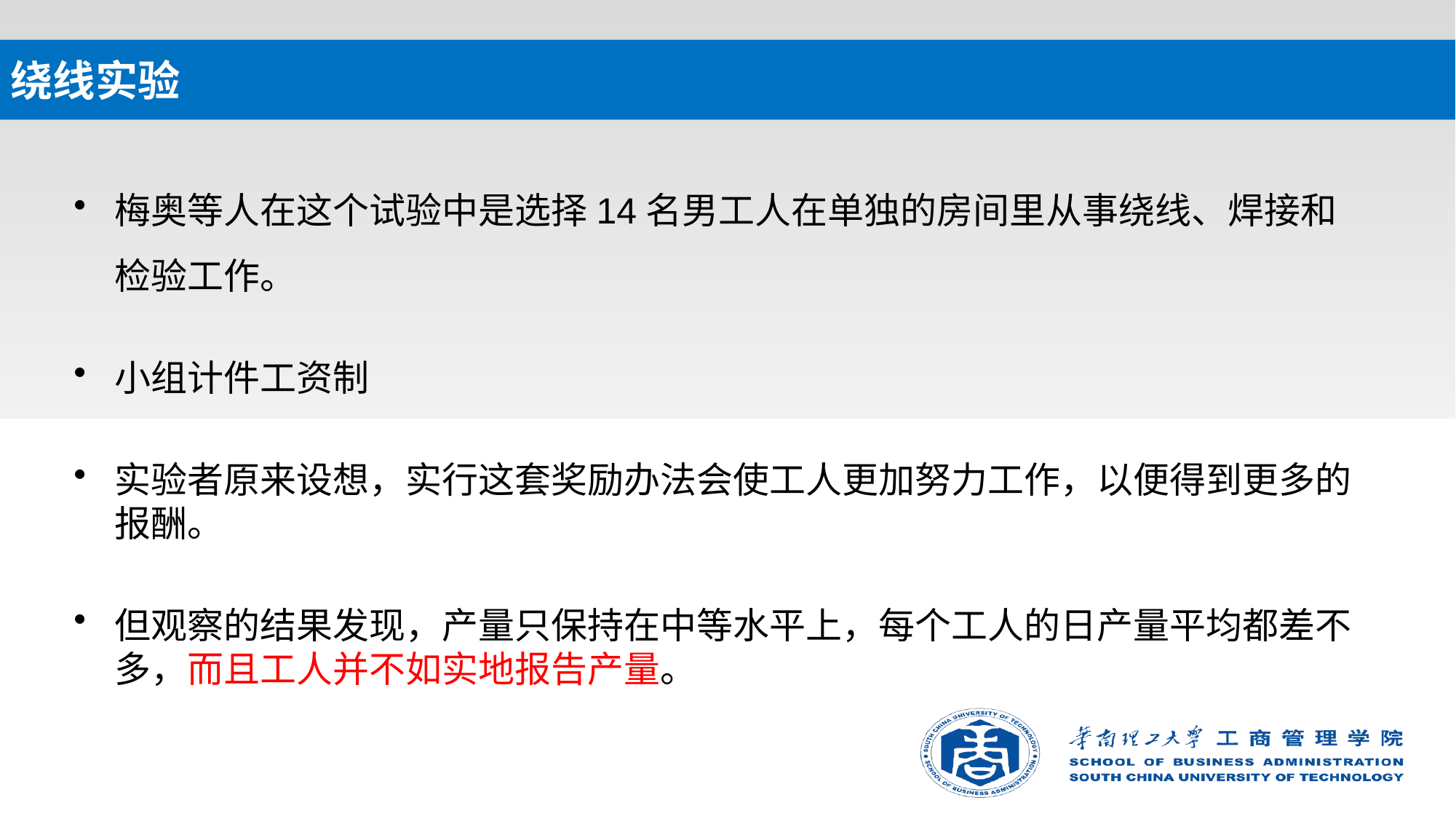

# 绕线实验
梅奥等人在这个试验中是选择14名男工人在单独的房间里从事绕线、焊接和检验工作。

小组计件工资制

实验者原来设想，实行这套奖励办法会使工人更加努力工作，以便得到更多的报酬。

但观察的结果发现，产量只保持在中等水平上，每个工人的日产量平均都差不多，而且工人并不如实地报告产量。